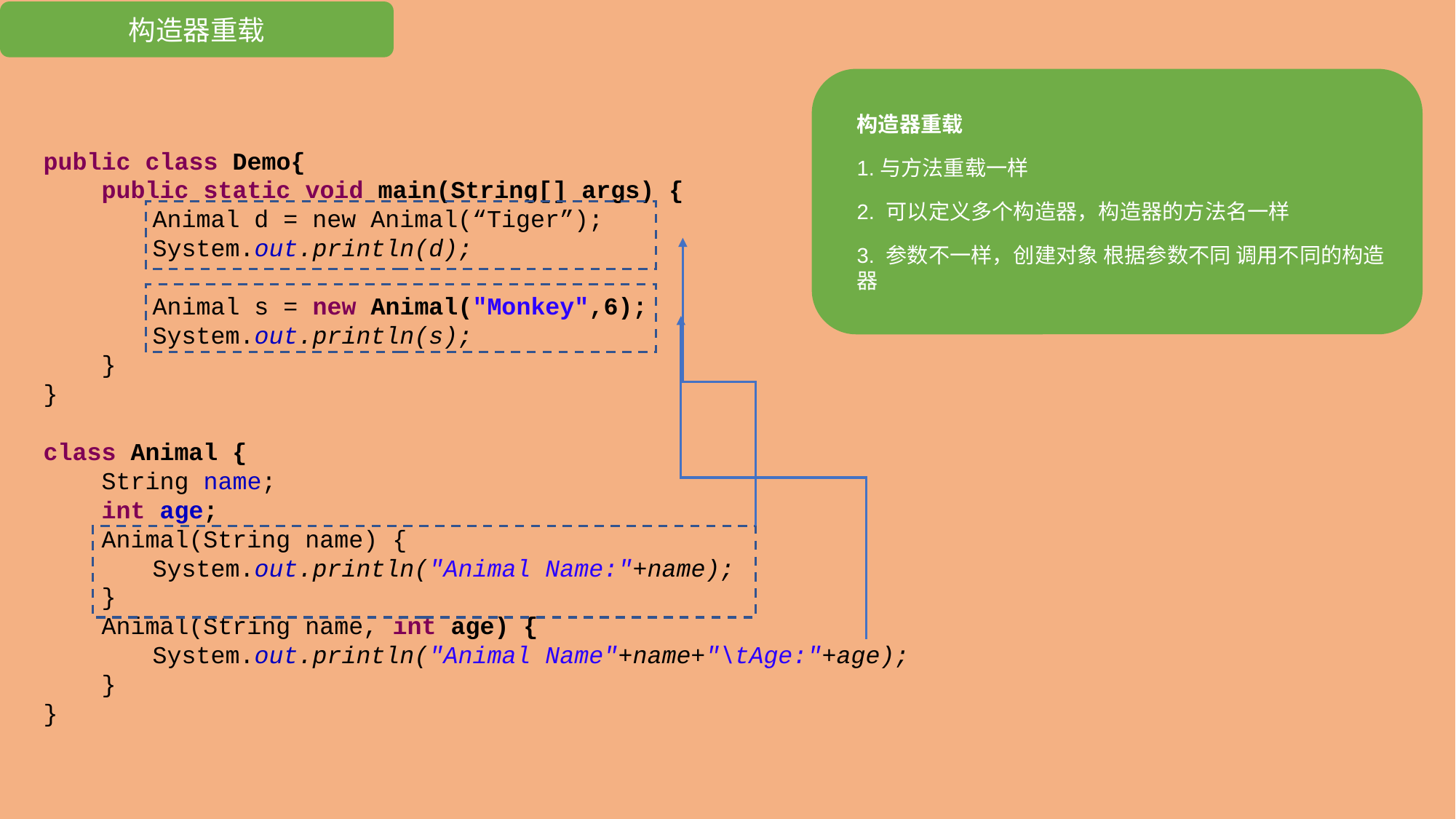

构造器重载
构造器重载
1.与方法重载一样
2. 可以定义多个构造器，构造器的方法名一样
3. 参数不一样，创建对象 根据参数不同 调用不同的构造器
public class Demo{
    public static void main(String[] args) {
	Animal d = new Animal(“Tiger”);
	System.out.println(d);

	Animal s = new Animal("Monkey",6);
	System.out.println(s);
    }
}

class Animal {
    String name;
    int age;
    Animal(String name) {
	System.out.println("Animal Name:"+name);
    }
    Animal(String name, int age) {
	System.out.println("Animal Name"+name+"\tAge:"+age);
    }
}